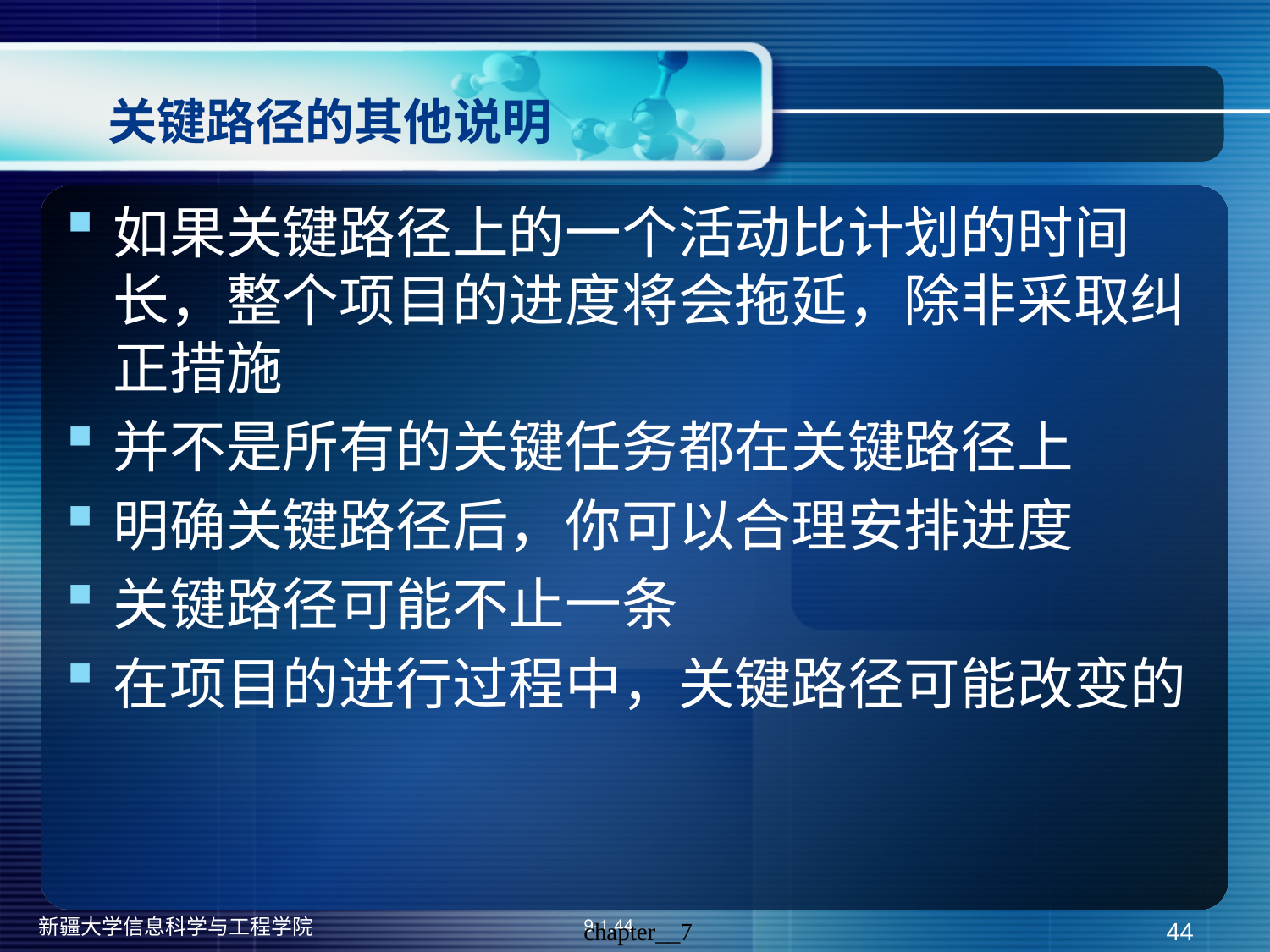

# 关键路径的其他说明
如果关键路径上的一个活动比计划的时间长，整个项目的进度将会拖延，除非采取纠正措施
并不是所有的关键任务都在关键路径上
明确关键路径后，你可以合理安排进度
关键路径可能不止一条
在项目的进行过程中，关键路径可能改变的

 chapter__7
44